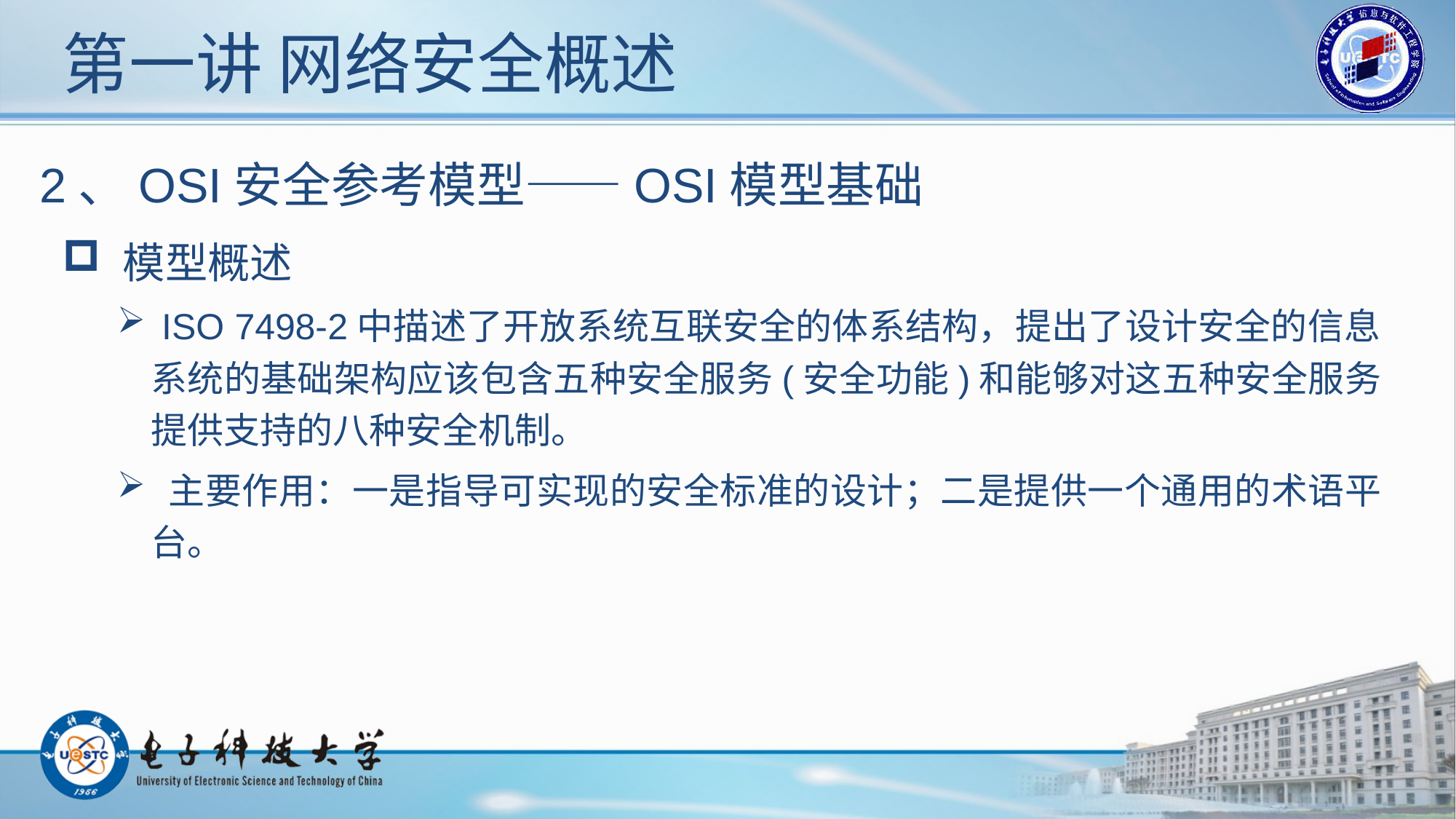

# 第一讲 网络安全概述
2、OSI安全参考模型——OSI模型基础
 模型概述
 ISO 7498-2中描述了开放系统互联安全的体系结构，提出了设计安全的信息系统的基础架构应该包含五种安全服务(安全功能)和能够对这五种安全服务提供支持的八种安全机制。
 主要作用：一是指导可实现的安全标准的设计；二是提供一个通用的术语平台。